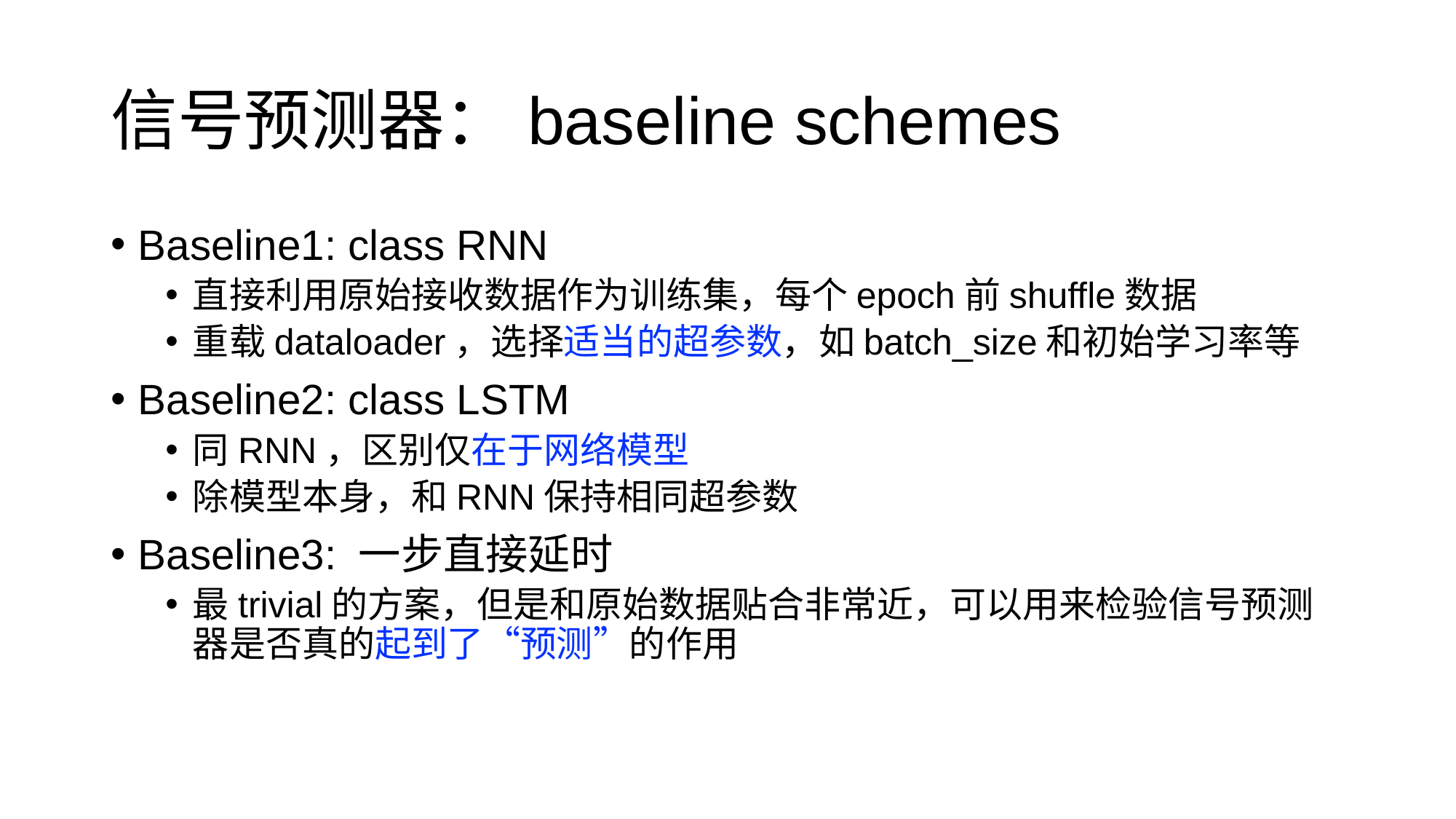

# 信号预测器：baseline schemes
Baseline1: class RNN
直接利用原始接收数据作为训练集，每个epoch前shuffle数据
重载dataloader，选择适当的超参数，如batch_size和初始学习率等
Baseline2: class LSTM
同RNN，区别仅在于网络模型
除模型本身，和RNN保持相同超参数
Baseline3: 一步直接延时
最trivial的方案，但是和原始数据贴合非常近，可以用来检验信号预测器是否真的起到了“预测”的作用